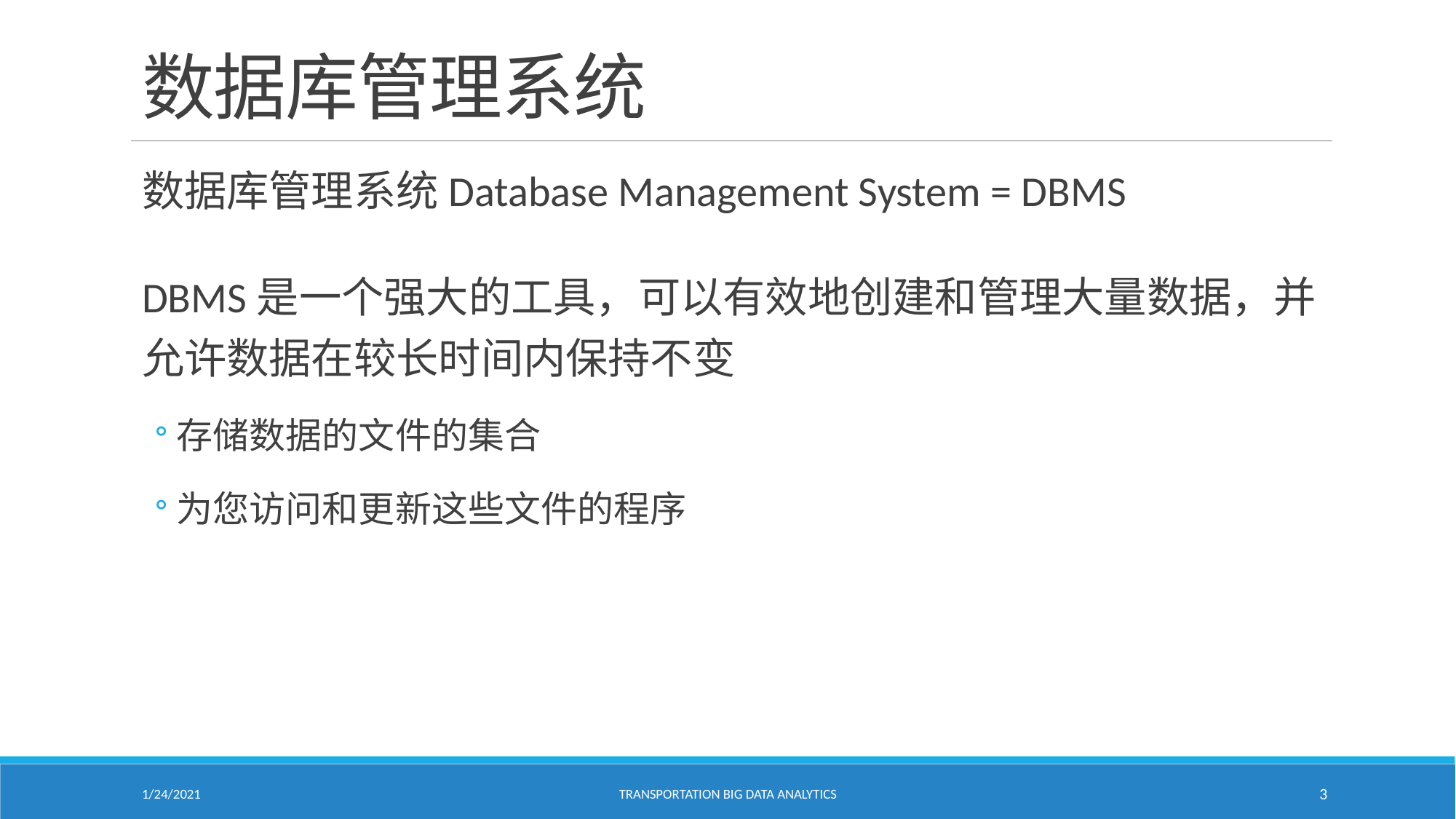

# 数据库管理系统
数据库管理系统Database Management System = DBMS
DBMS是一个强大的工具，可以有效地创建和管理大量数据，并允许数据在较长时间内保持不变
存储数据的文件的集合
为您访问和更新这些文件的程序

1/24/2021
Transportation Big Data Analytics
3